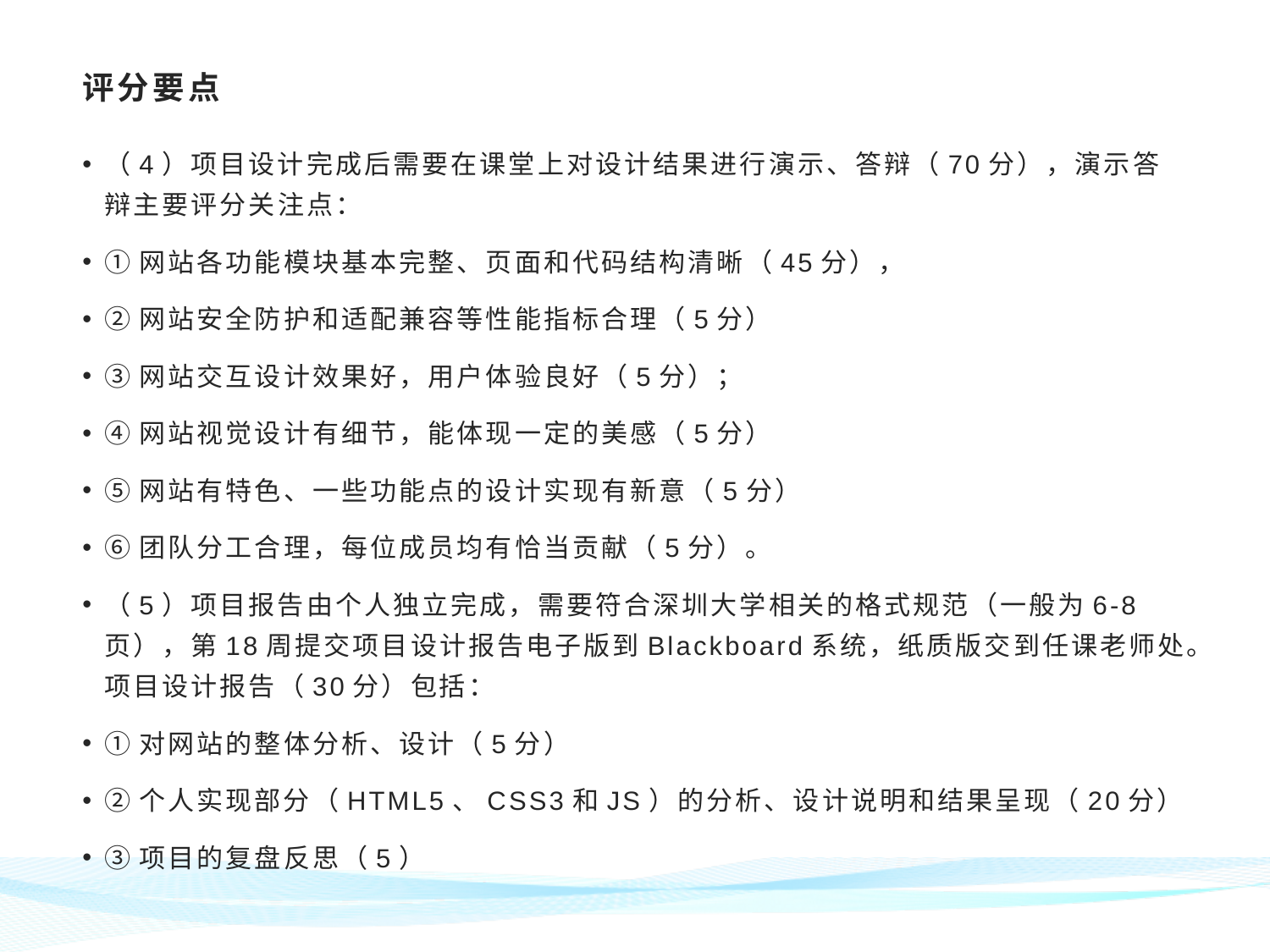

# 评分要点
（4）项目设计完成后需要在课堂上对设计结果进行演示、答辩（70分），演示答辩主要评分关注点：
①网站各功能模块基本完整、页面和代码结构清晰（45分），
②网站安全防护和适配兼容等性能指标合理（5分）
③网站交互设计效果好，用户体验良好（5分）；
④网站视觉设计有细节，能体现一定的美感（5分）
⑤网站有特色、一些功能点的设计实现有新意（5分）
⑥团队分工合理，每位成员均有恰当贡献（5分）。
（5）项目报告由个人独立完成，需要符合深圳大学相关的格式规范（一般为6-8页），第18周提交项目设计报告电子版到Blackboard系统，纸质版交到任课老师处。项目设计报告（30分）包括：
①对网站的整体分析、设计（5分）
②个人实现部分（HTML5、CSS3和JS）的分析、设计说明和结果呈现（20分）
③项目的复盘反思（5）